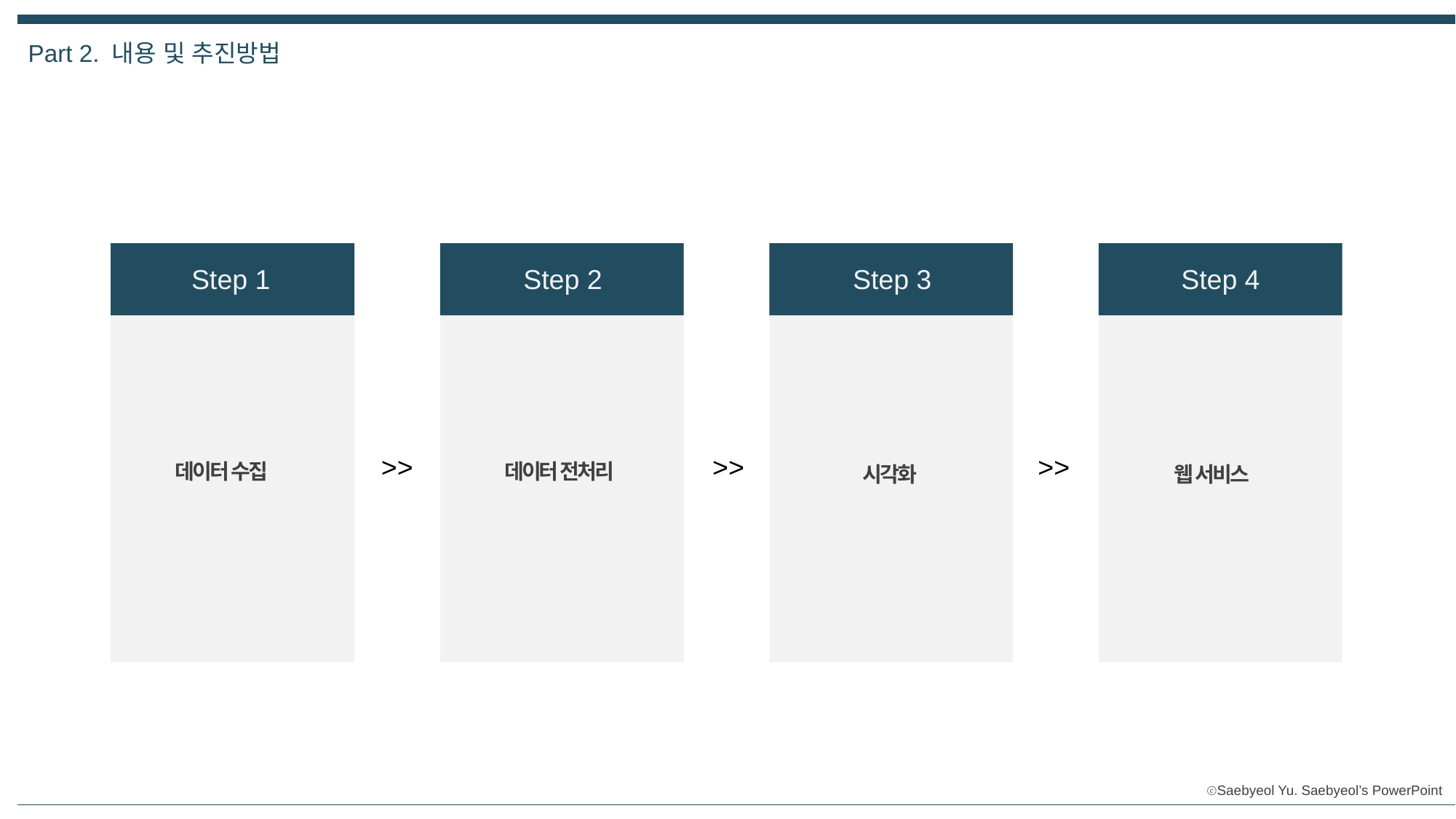

Part 2. 내용 및 추진방법

Step 1
Step 2
Step 3
Step 4
>>
>>
>>
데이터 수집
데이터 전처리
시각화
웹 서비스